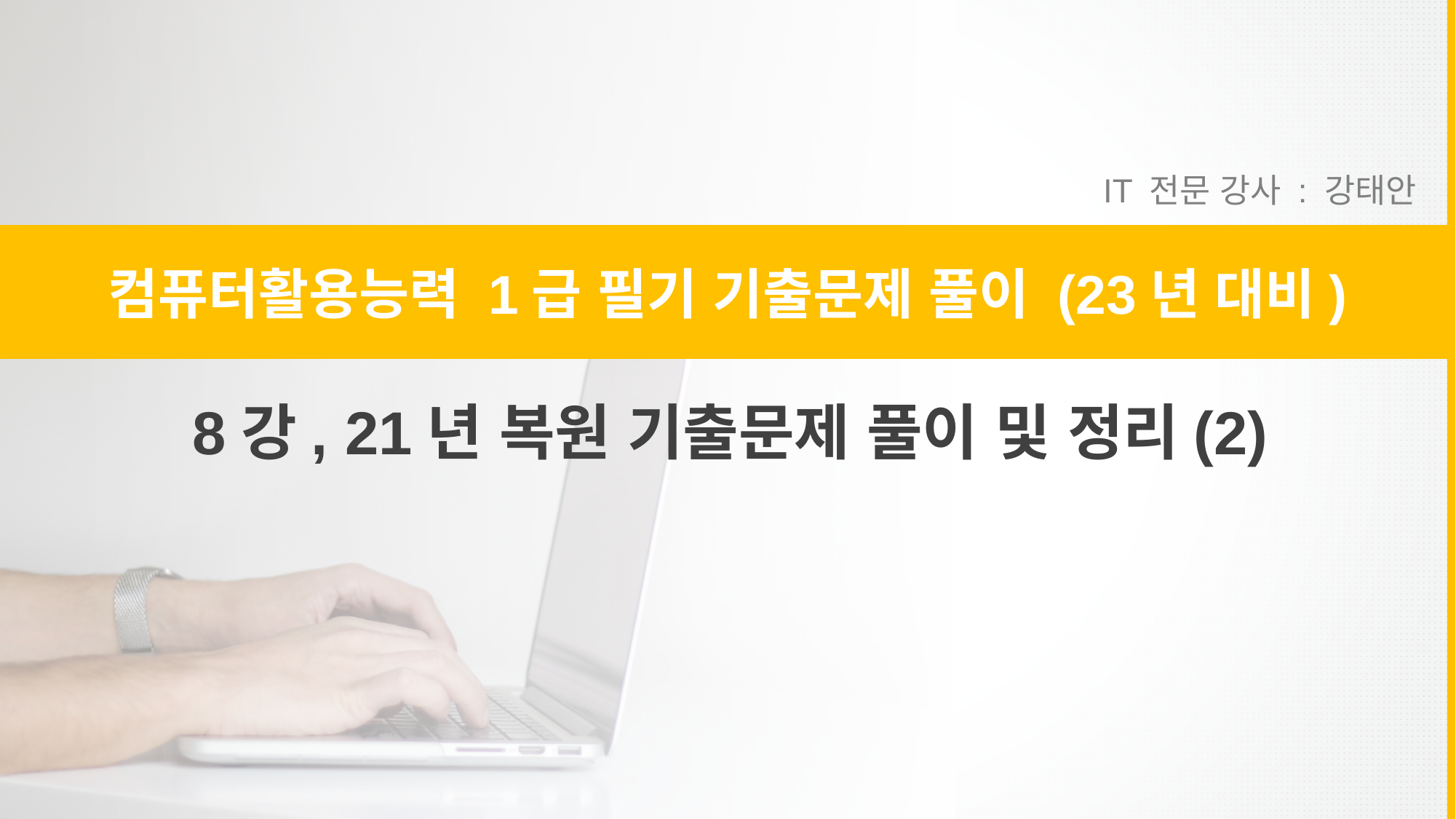

IT 전문 강사 : 강태안
컴퓨터활용능력 1급 필기 기출문제 풀이 (23년 대비)
8강, 21년 복원 기출문제 풀이 및 정리(2)